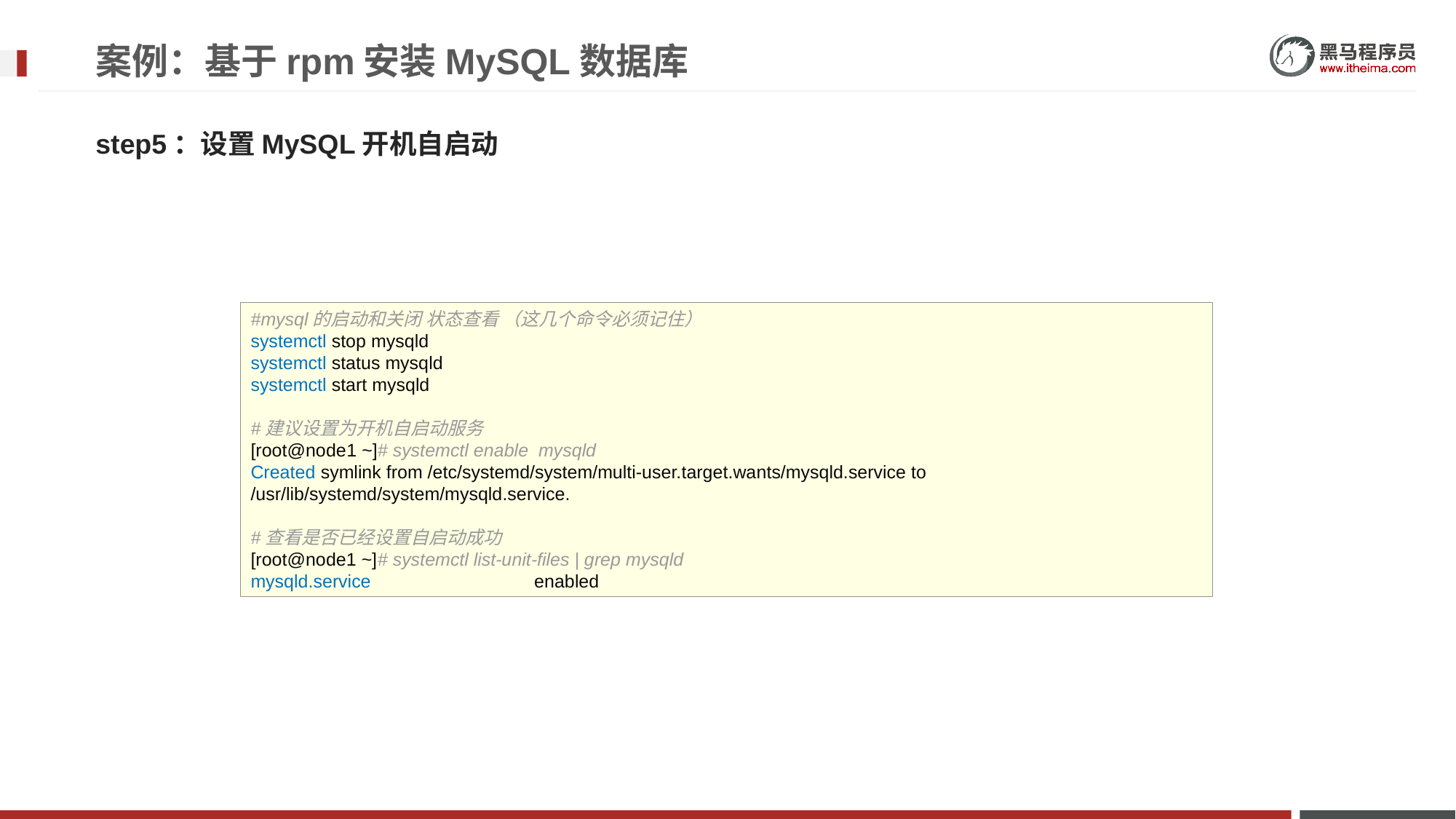

# 案例：基于rpm安装MySQL数据库
step5：设置MySQL开机自启动
#mysql的启动和关闭 状态查看 （这几个命令必须记住）
systemctl stop mysqld
systemctl status mysqld
systemctl start mysqld
#建议设置为开机自启动服务
[root@node1 ~]# systemctl enable  mysqld
Created symlink from /etc/systemd/system/multi-user.target.wants/mysqld.service to /usr/lib/systemd/system/mysqld.service.
#查看是否已经设置自启动成功
[root@node1 ~]# systemctl list-unit-files | grep mysqld
mysqld.service                                enabled